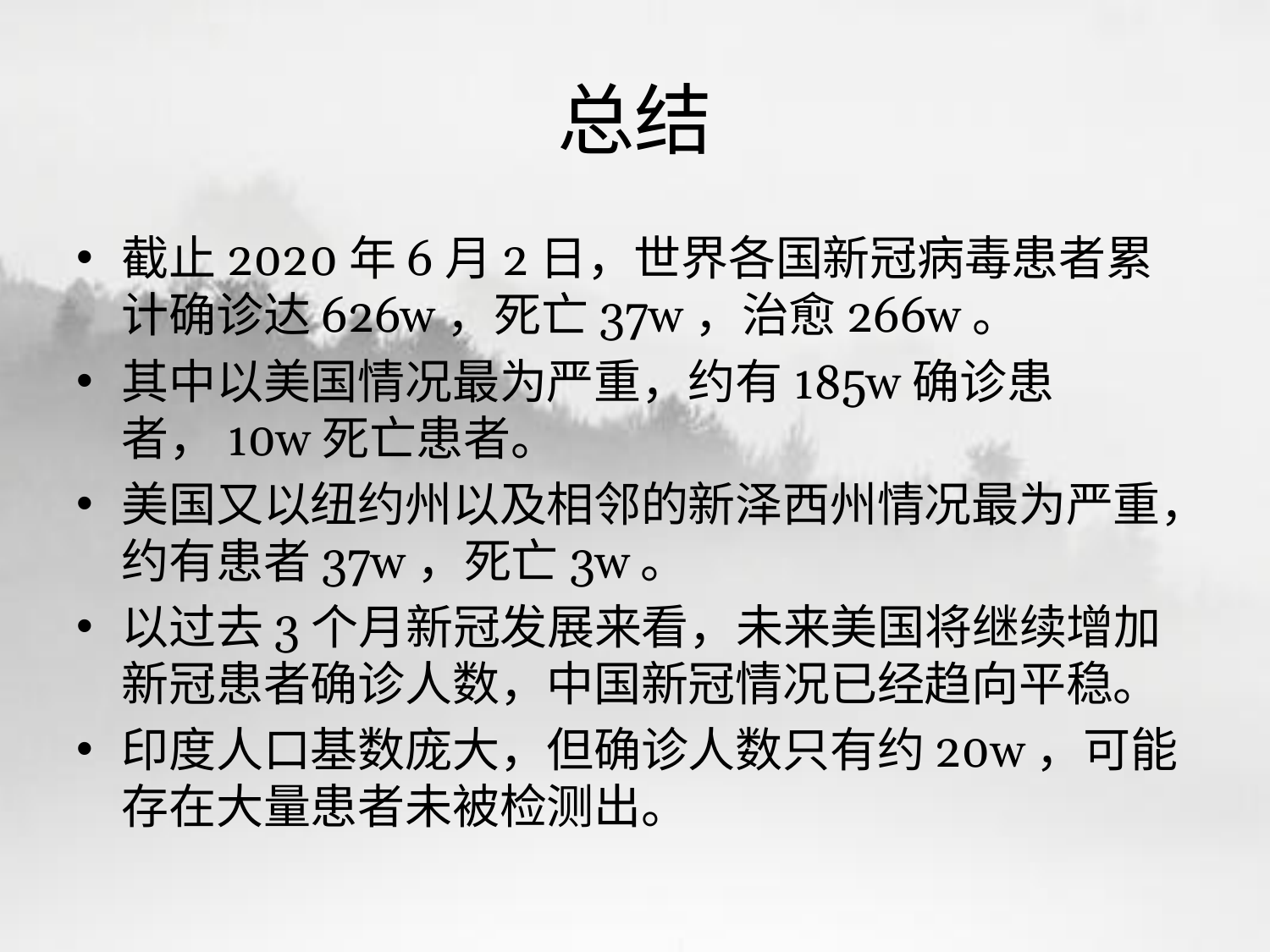

# 总结
截止2020年6月2日，世界各国新冠病毒患者累计确诊达626w，死亡37w，治愈266w。
其中以美国情况最为严重，约有185w确诊患者，10w死亡患者。
美国又以纽约州以及相邻的新泽西州情况最为严重，约有患者37w，死亡3w。
以过去3个月新冠发展来看，未来美国将继续增加新冠患者确诊人数，中国新冠情况已经趋向平稳。
印度人口基数庞大，但确诊人数只有约20w，可能存在大量患者未被检测出。